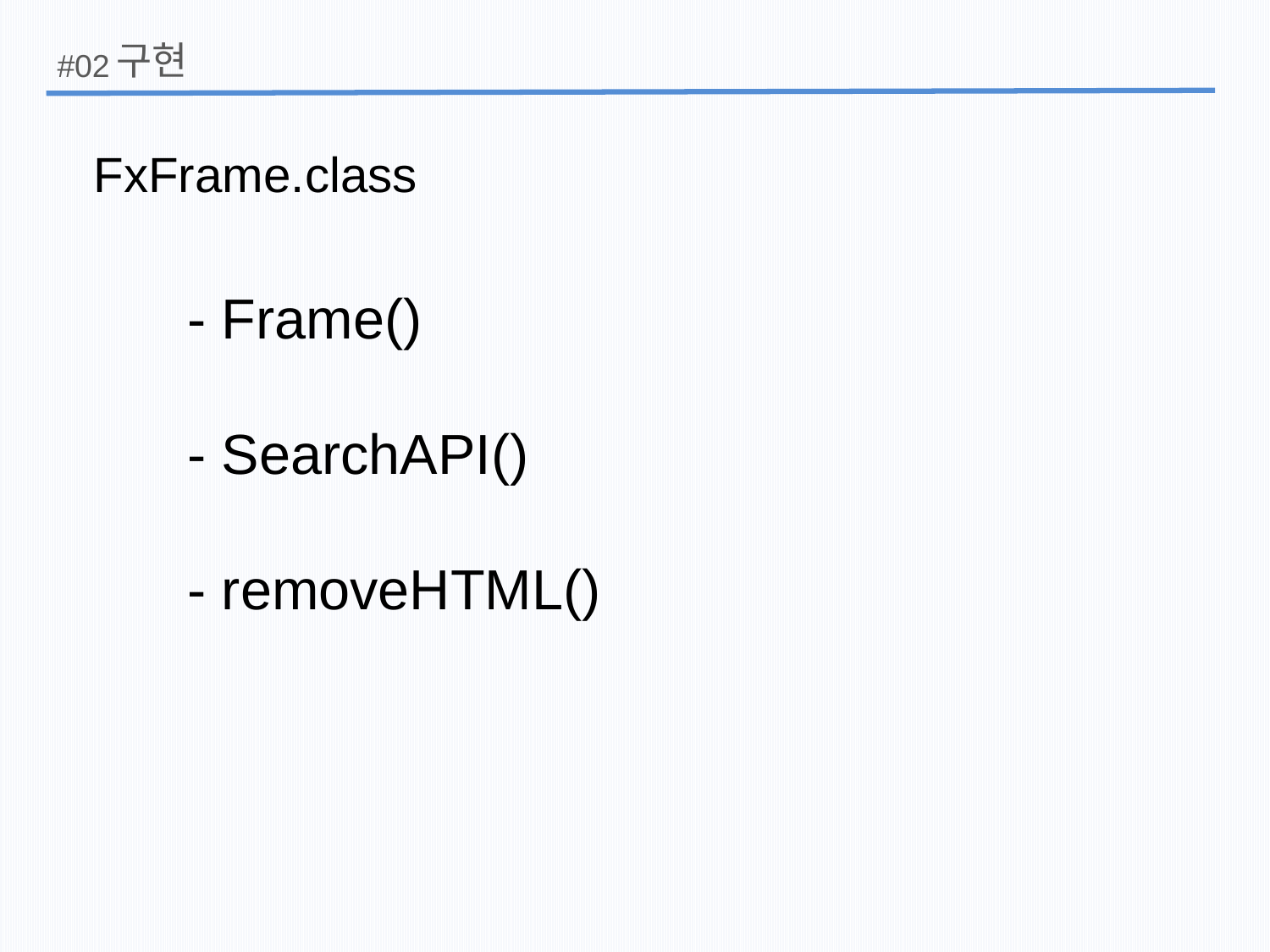

구현
#02
FxFrame.class
- Frame()

- SearchAPI()

- removeHTML()